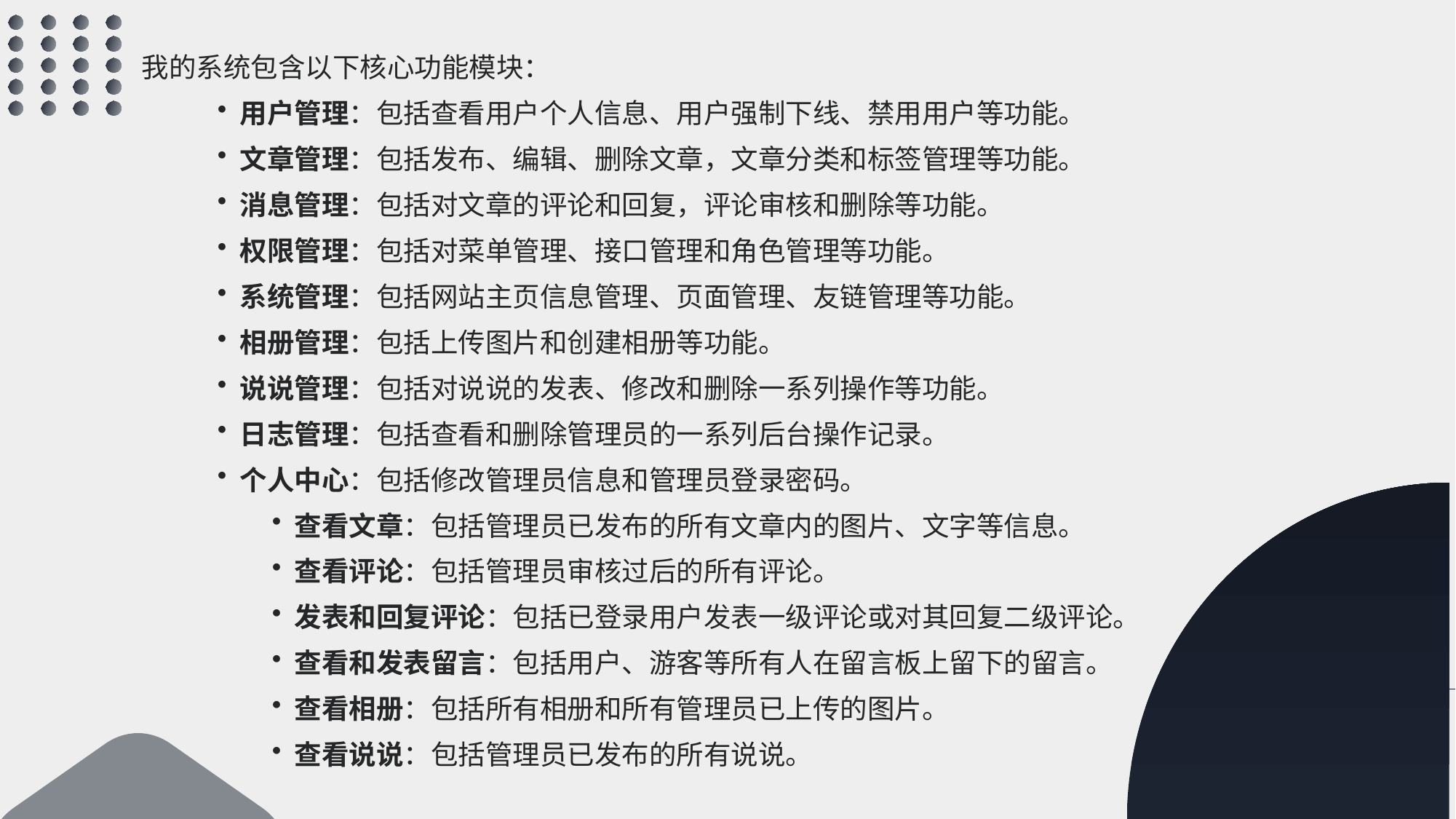

我的系统包含以下核心功能模块：
 用户管理：包括查看用户个人信息、用户强制下线、禁用用户等功能。
 文章管理：包括发布、编辑、删除文章，文章分类和标签管理等功能。
 消息管理：包括对文章的评论和回复，评论审核和删除等功能。
 权限管理：包括对菜单管理、接口管理和角色管理等功能。
 系统管理：包括网站主页信息管理、页面管理、友链管理等功能。
 相册管理：包括上传图片和创建相册等功能。
 说说管理：包括对说说的发表、修改和删除一系列操作等功能。
 日志管理：包括查看和删除管理员的一系列后台操作记录。
 个人中心：包括修改管理员信息和管理员登录密码。
 查看文章：包括管理员已发布的所有文章内的图片、文字等信息。
 查看评论：包括管理员审核过后的所有评论。
 发表和回复评论：包括已登录用户发表一级评论或对其回复二级评论。
 查看和发表留言：包括用户、游客等所有人在留言板上留下的留言。
 查看相册：包括所有相册和所有管理员已上传的图片。
 查看说说：包括管理员已发布的所有说说。